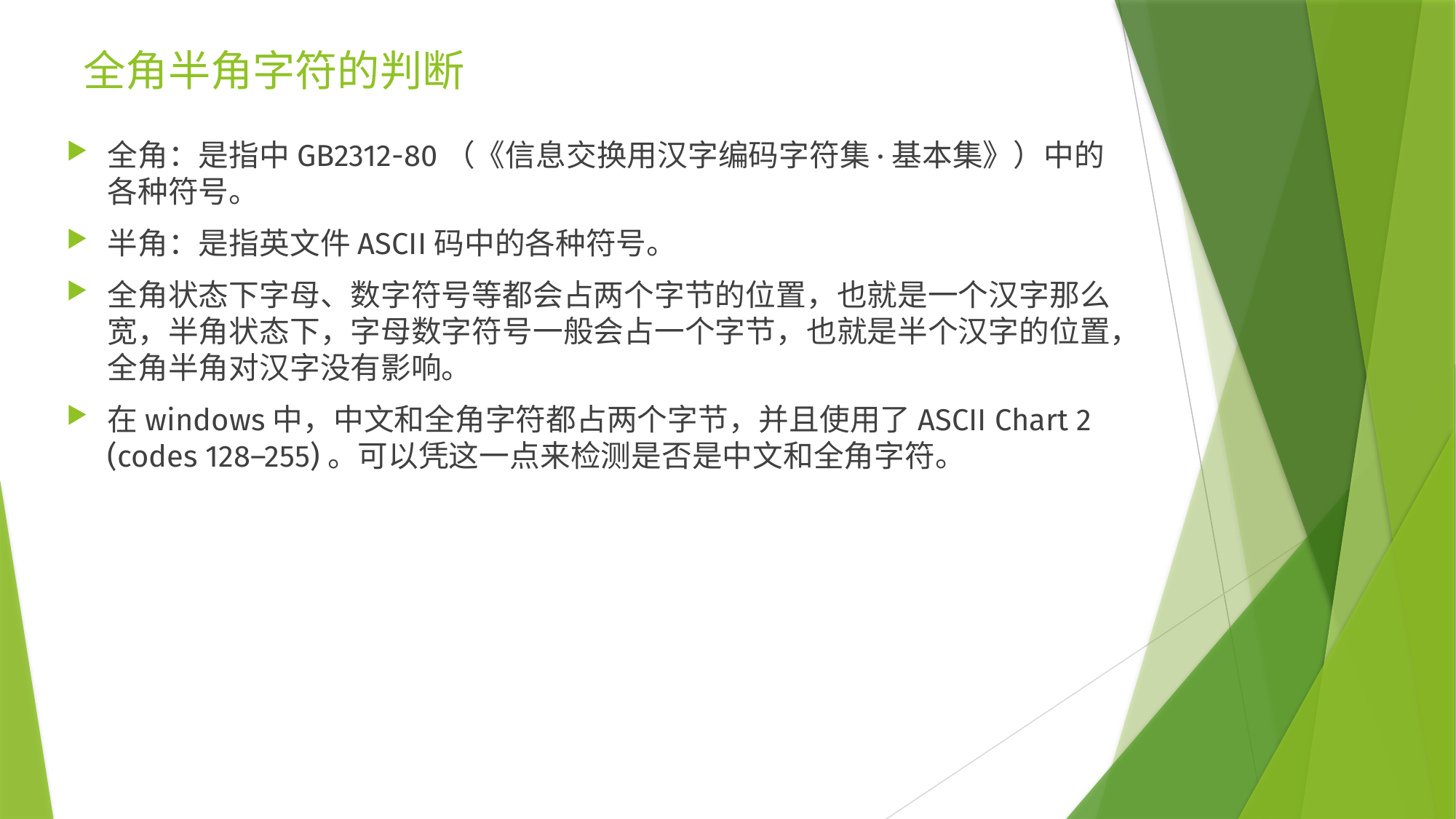

# 全角半角字符的判断
全角：是指中GB2312-80（《信息交换用汉字编码字符集·基本集》）中的各种符号。
半角：是指英文件ASCII码中的各种符号。
全角状态下字母、数字符号等都会占两个字节的位置，也就是一个汉字那么宽，半角状态下，字母数字符号一般会占一个字节，也就是半个汉字的位置，全角半角对汉字没有影响。
在windows中，中文和全角字符都占两个字节，并且使用了ASCII Chart 2 (codes 128–255)。可以凭这一点来检测是否是中文和全角字符。